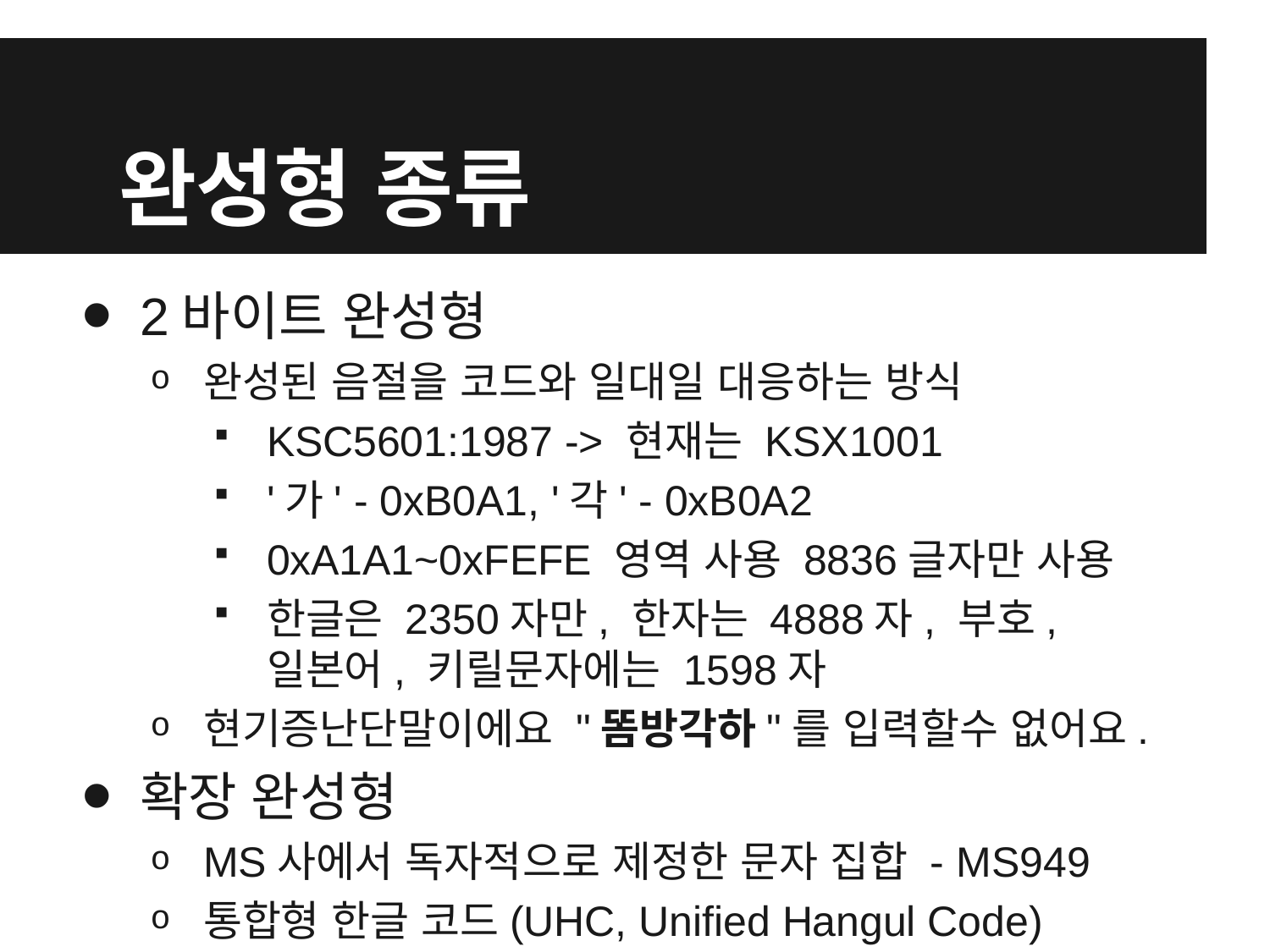

# 완성형 종류
2바이트 완성형
완성된 음절을 코드와 일대일 대응하는 방식
KSC5601:1987 -> 현재는 KSX1001
'가' - 0xB0A1, '각' - 0xB0A2
0xA1A1~0xFEFE 영역 사용 8836글자만 사용
한글은 2350자만, 한자는 4888자, 부호, 일본어, 키릴문자에는 1598자
현기증난단말이에요 "똠방각하"를 입력할수 없어요.
확장 완성형
MS사에서 독자적으로 제정한 문자 집합 - MS949
통합형 한글 코드(UHC, Unified Hangul Code)
완성형에서 표현할 수 없던 8,822자 추가
확장 완성형의 문자 정렬에 문제가 있음.